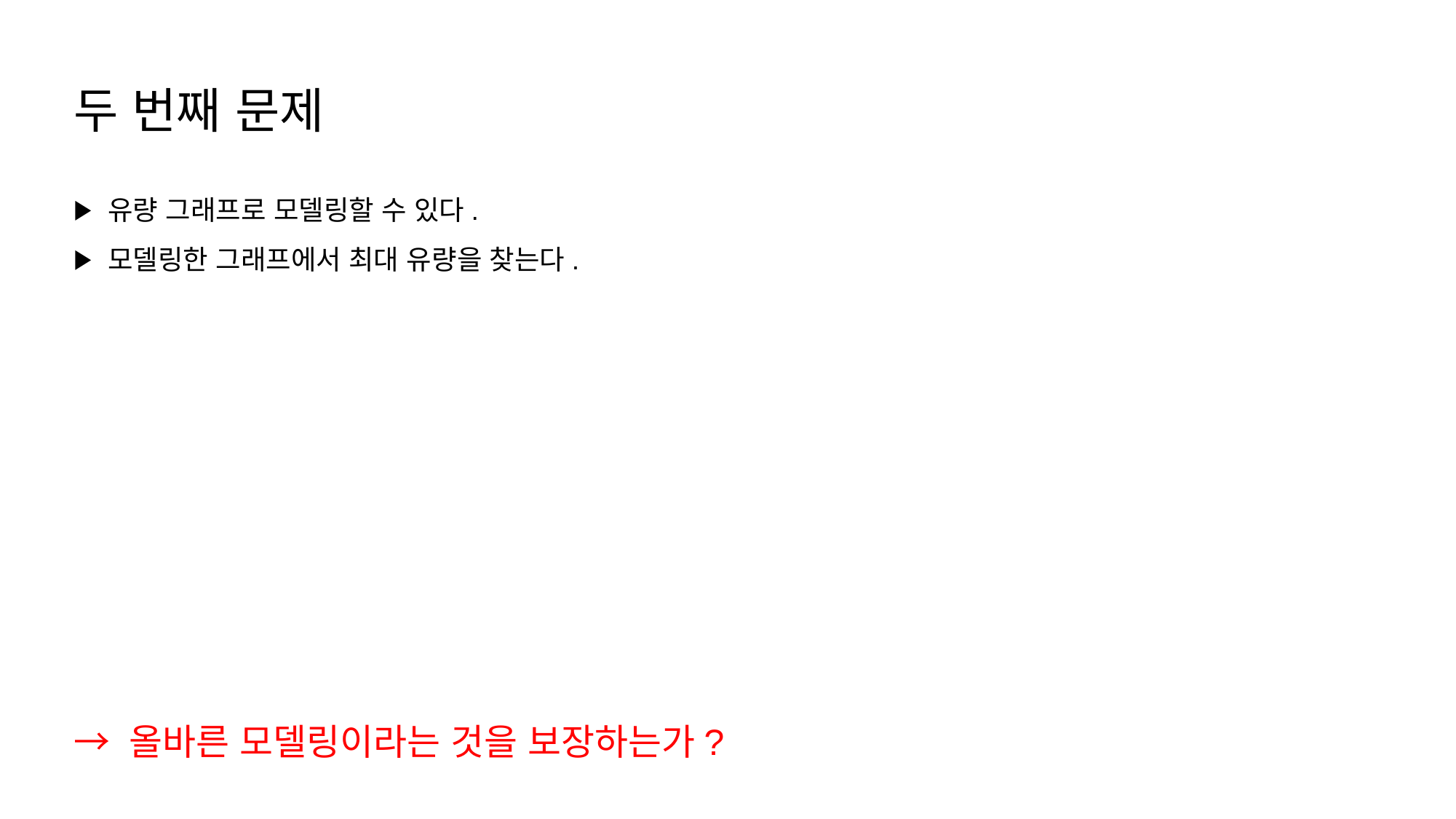

두 번째 문제
유량 그래프로 모델링할 수 있다.
모델링한 그래프에서 최대 유량을 찾는다.
→ 올바른 모델링이라는 것을 보장하는가?